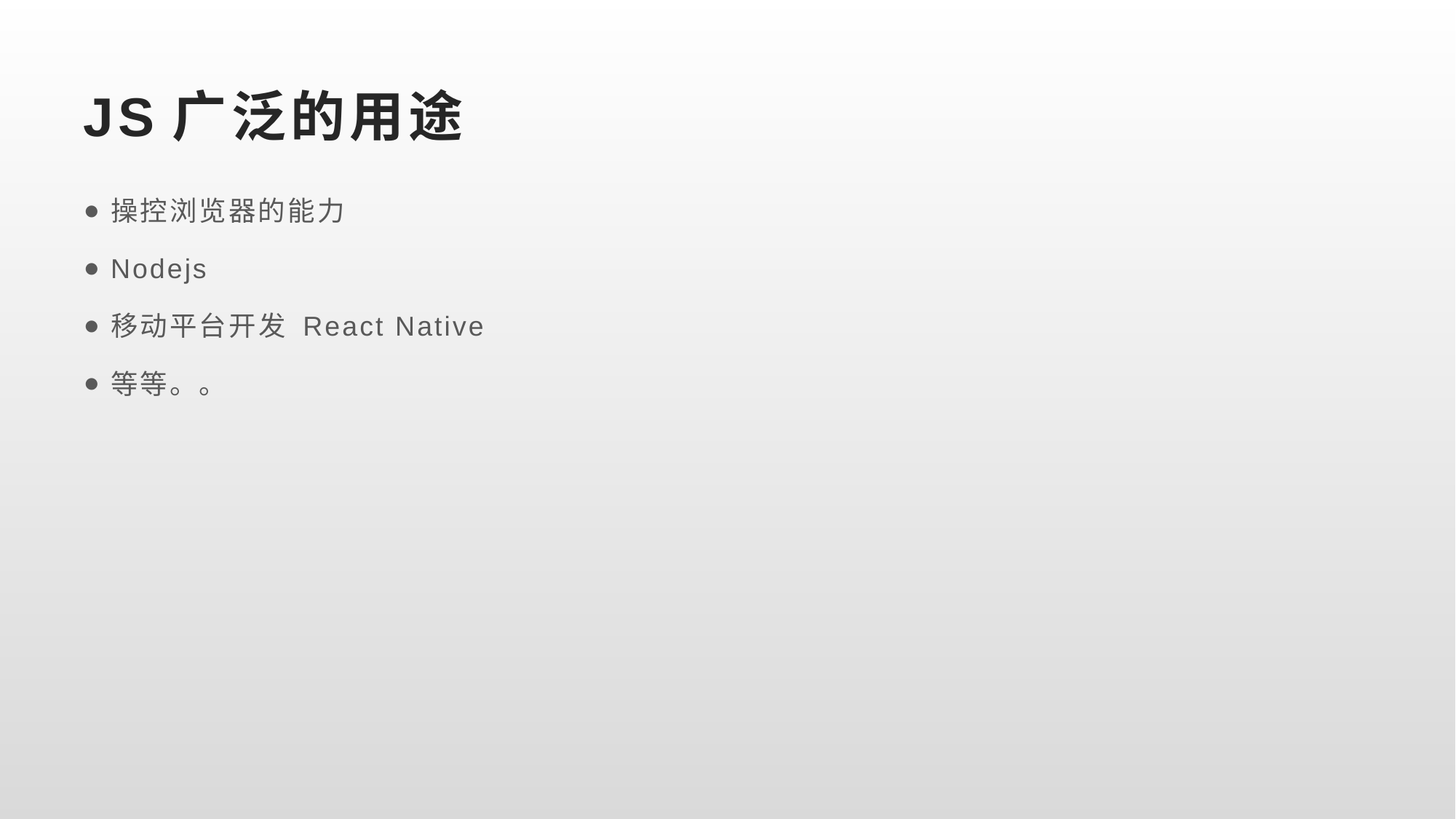

# JS广泛的用途
操控浏览器的能力
Nodejs
移动平台开发 React Native
等等。。